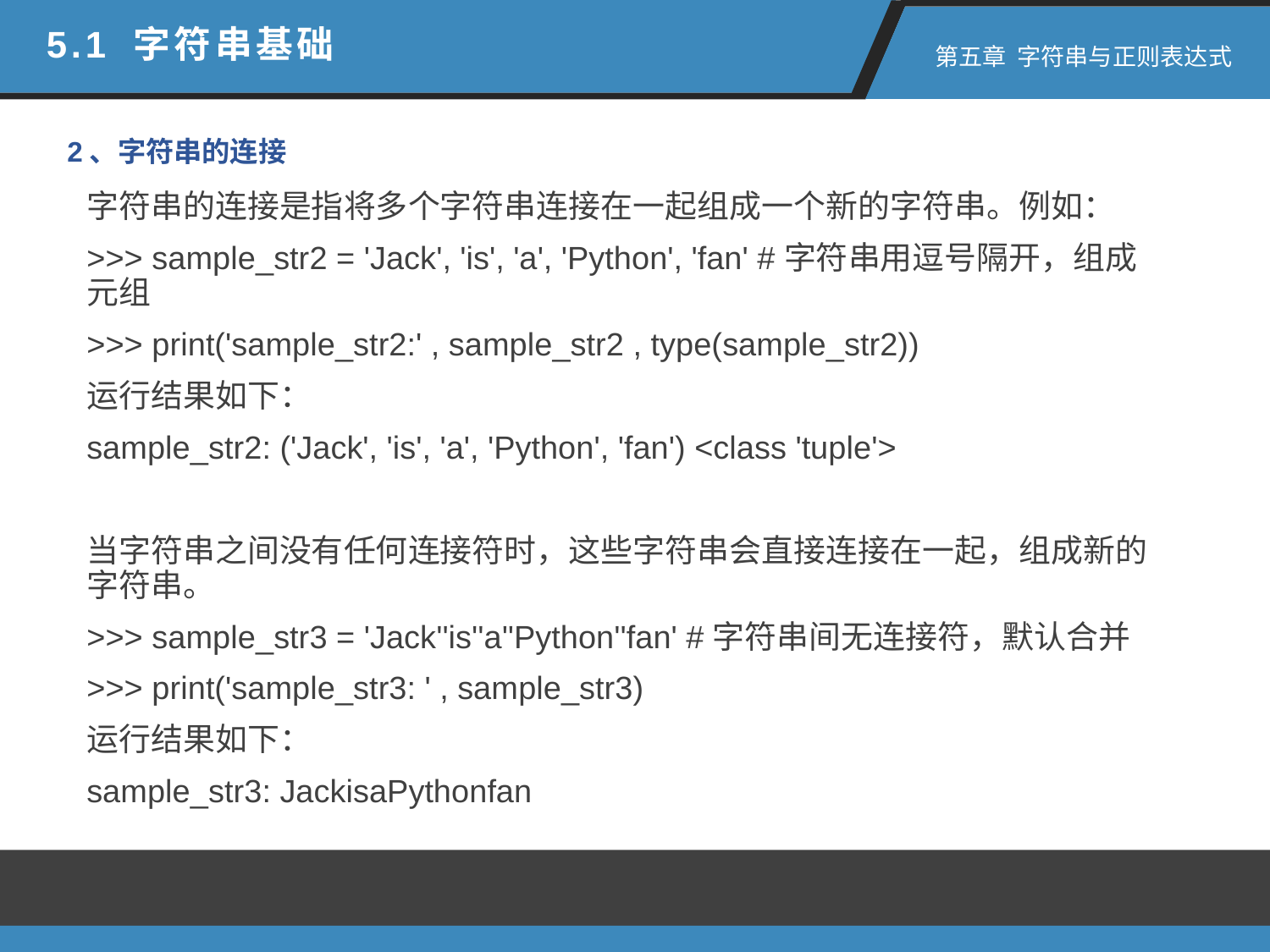

5.1 字符串基础
  第五章  字符串与正则表达式
2、字符串的连接

字符串的连接是指将多个字符串连接在一起组成一个新的字符串。例如：
>>> sample_str2 = 'Jack', 'is', 'a', 'Python', 'fan' #字符串用逗号隔开，组成元组
>>> print('sample_str2:' , sample_str2 , type(sample_str2))
运行结果如下：
sample_str2: ('Jack', 'is', 'a', 'Python', 'fan') <class 'tuple'>

当字符串之间没有任何连接符时，这些字符串会直接连接在一起，组成新的字符串。
>>> sample_str3 = 'Jack''is''a''Python''fan' #字符串间无连接符，默认合并
>>> print('sample_str3: ' , sample_str3)
运行结果如下：
sample_str3: JackisaPythonfan